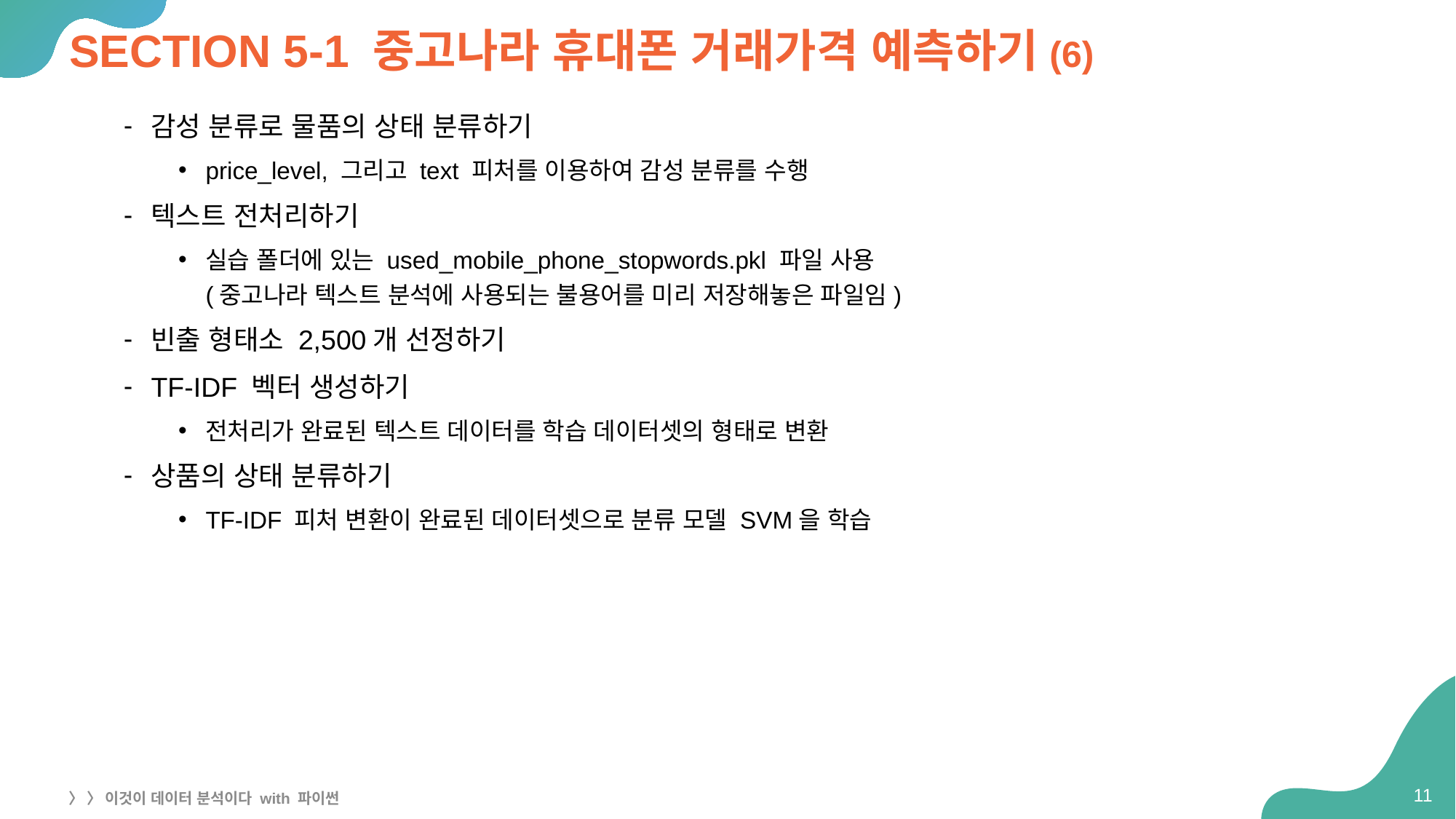

# SECTION 5-1 중고나라 휴대폰 거래가격 예측하기(6)
감성 분류로 물품의 상태 분류하기
price_level, 그리고 text 피처를 이용하여 감성 분류를 수행
텍스트 전처리하기
실습 폴더에 있는 used_mobile_phone_stopwords.pkl 파일 사용
(중고나라 텍스트 분석에 사용되는 불용어를 미리 저장해놓은 파일임)
빈출 형태소 2,500개 선정하기
TF-IDF 벡터 생성하기
전처리가 완료된 텍스트 데이터를 학습 데이터셋의 형태로 변환
상품의 상태 분류하기
TF-IDF 피처 변환이 완료된 데이터셋으로 분류 모델 SVM을 학습
11
〉 〉 이것이 데이터 분석이다 with 파이썬